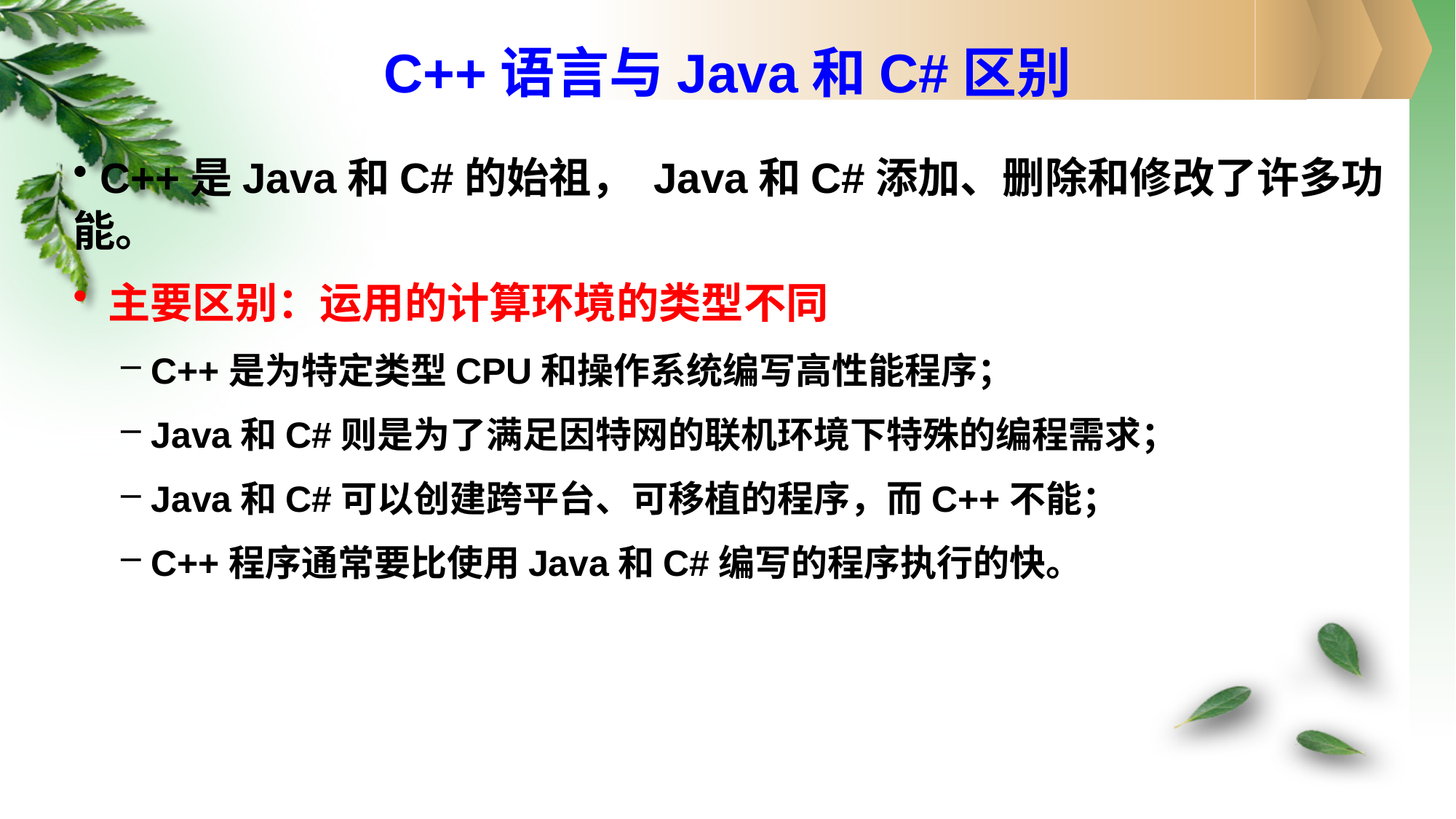

# C++语言与Java和C#区别
 C++是Java和C#的始祖， Java和C#添加、删除和修改了许多功能。
 主要区别：运用的计算环境的类型不同
 C++是为特定类型CPU和操作系统编写高性能程序；
 Java和C#则是为了满足因特网的联机环境下特殊的编程需求；
 Java和C#可以创建跨平台、可移植的程序，而C++不能；
 C++程序通常要比使用Java和C#编写的程序执行的快。